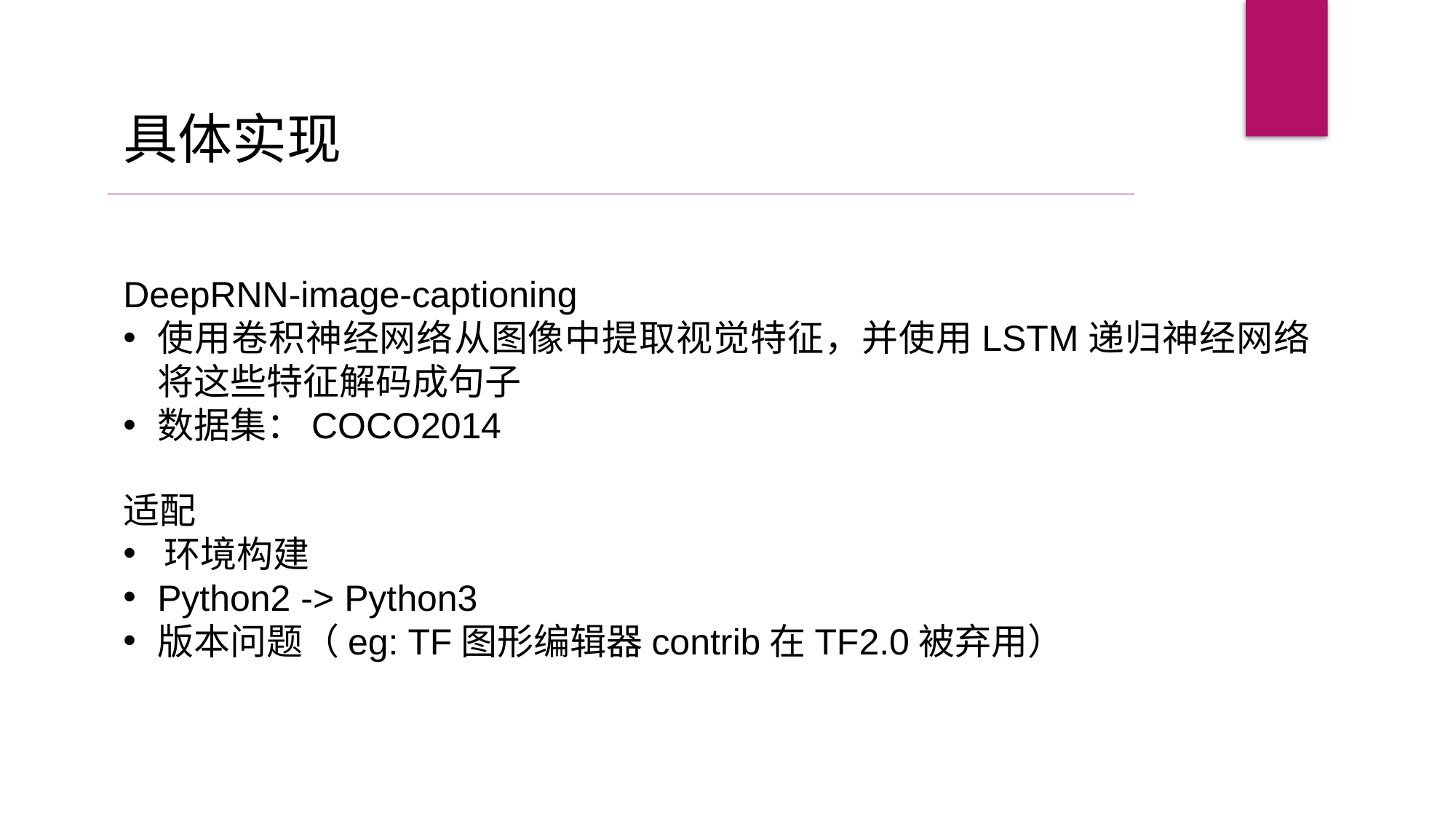

具体实现
DeepRNN-image-captioning
使用卷积神经网络从图像中提取视觉特征，并使用LSTM递归神经网络将这些特征解码成句子
数据集：COCO2014
适配
环境构建
Python2 -> Python3
版本问题（eg: TF图形编辑器contrib在TF2.0被弃用）